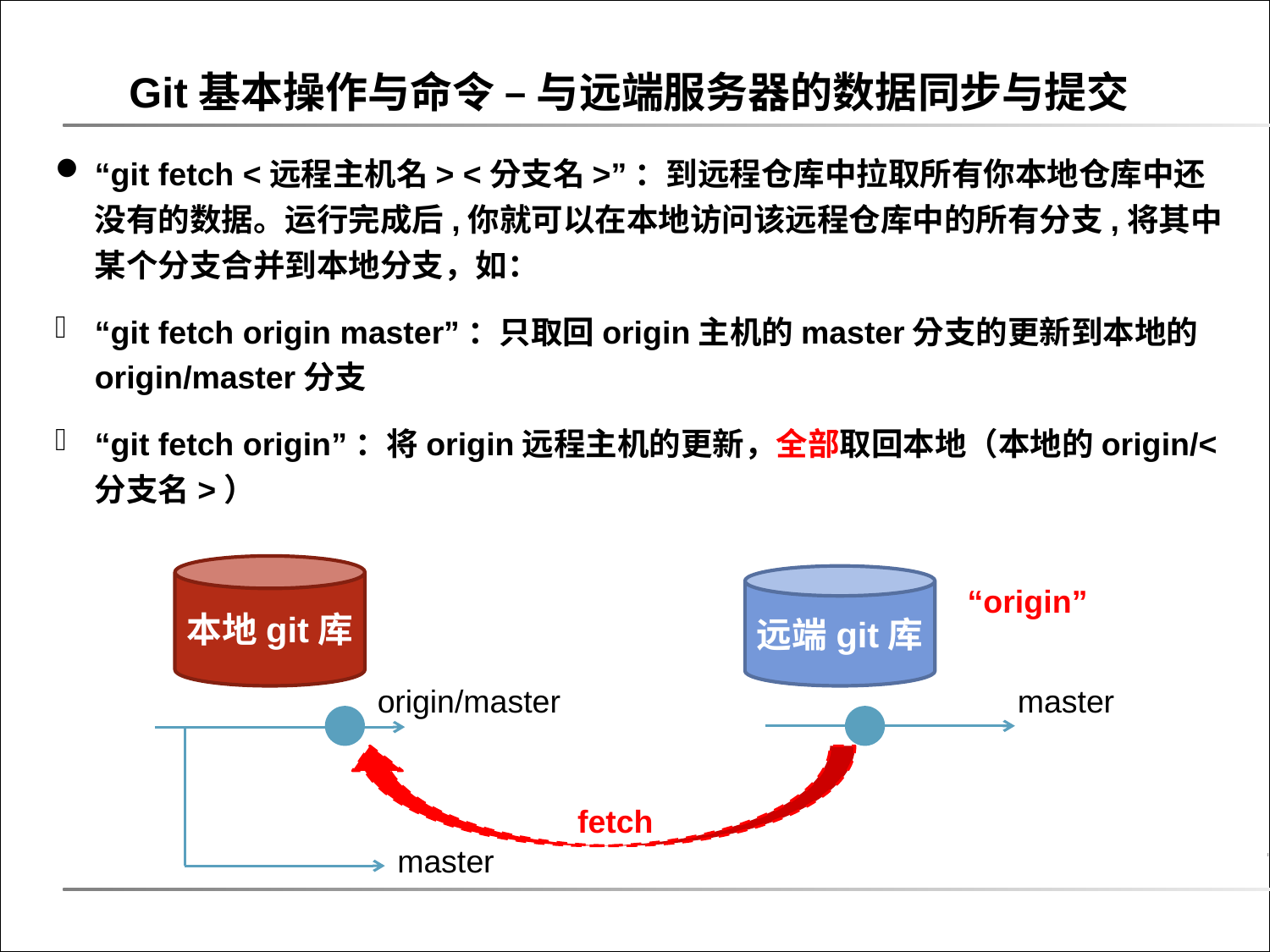

Git基本操作与命令 – 与远端服务器的数据同步与提交
“git fetch <远程主机名> <分支名>”：到远程仓库中拉取所有你本地仓库中还没有的数据。运行完成后,你就可以在本地访问该远程仓库中的所有分支,将其中某个分支合并到本地分支，如：
“git fetch origin master”：只取回origin主机的master分支的更新到本地的 origin/master分支
“git fetch origin”：将origin远程主机的更新，全部取回本地（本地的origin/<分支名>）

本地git库
“origin”
远端git库
origin/master
master

fetch
master